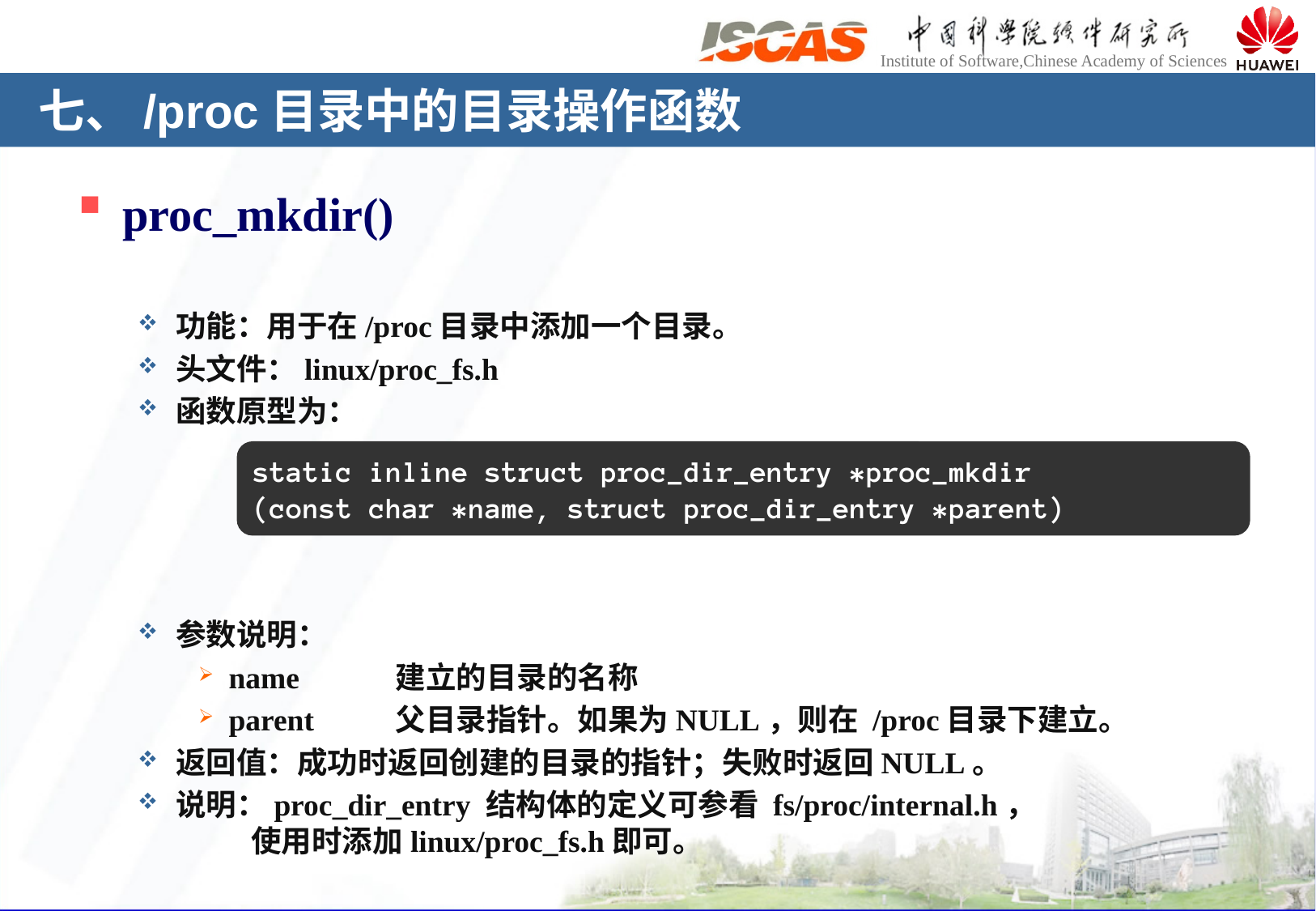

# 七、/proc目录中的目录操作函数
proc_mkdir()

功能：用于在/proc目录中添加一个目录。
头文件：linux/proc_fs.h
函数原型为：

参数说明：
name	     建立的目录的名称
parent	     父目录指针。如果为NULL，则在 /proc目录下建立。
返回值：成功时返回创建的目录的指针；失败时返回NULL。
说明：proc_dir_entry 结构体的定义可参看 fs/proc/internal.h，
           使用时添加linux/proc_fs.h即可。

static inline struct proc_dir_entry *proc_mkdir
(const char *name, struct proc_dir_entry *parent)